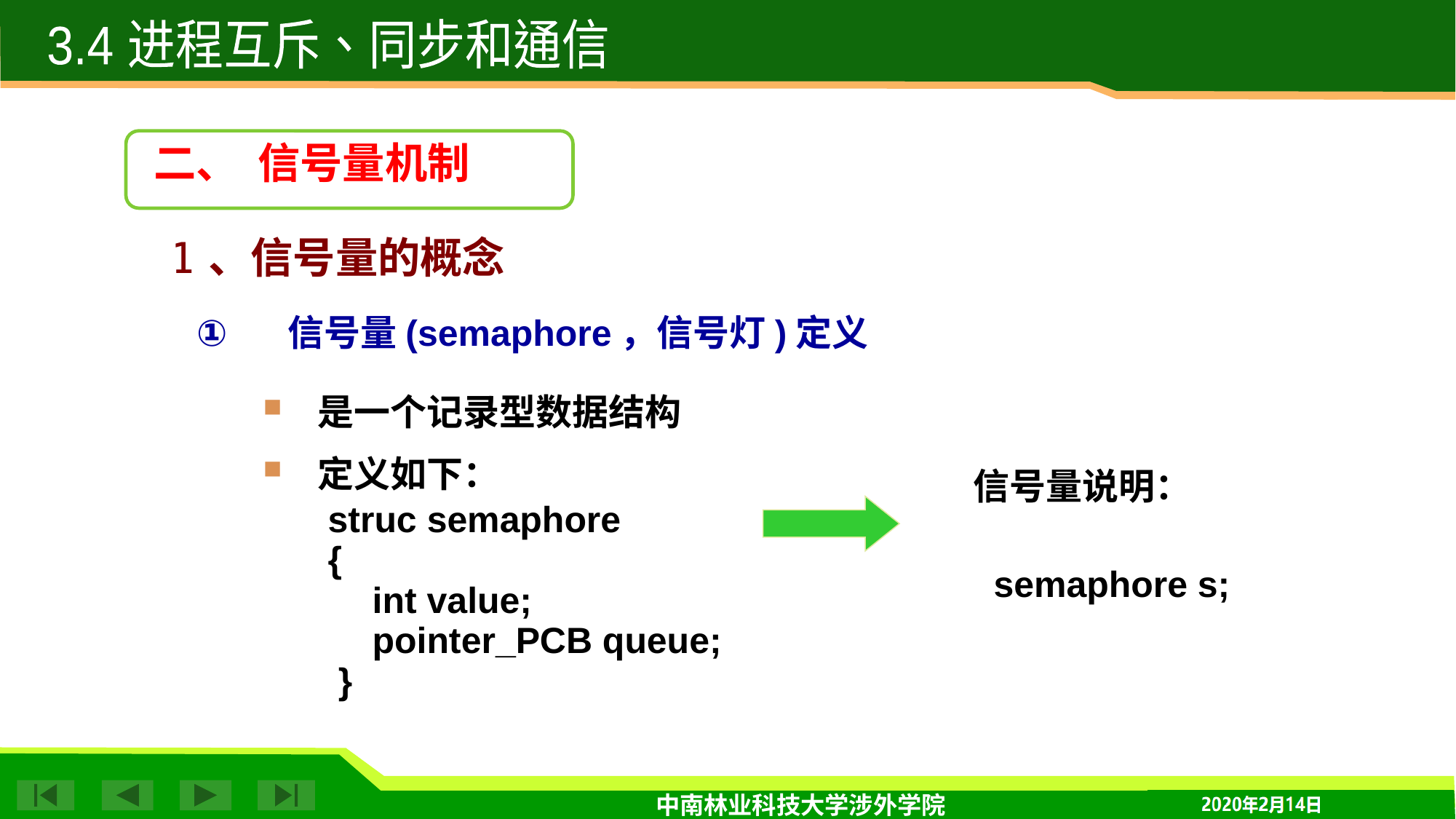

3.4 进程互斥、同步和通信
二、  信号量机制

1、信号量的概念
信号量(semaphore，信号灯)定义
是一个记录型数据结构
定义如下：
 struc semaphore
 {
	int value;
	pointer_PCB queue;
  }
信号量说明：
  semaphore s;